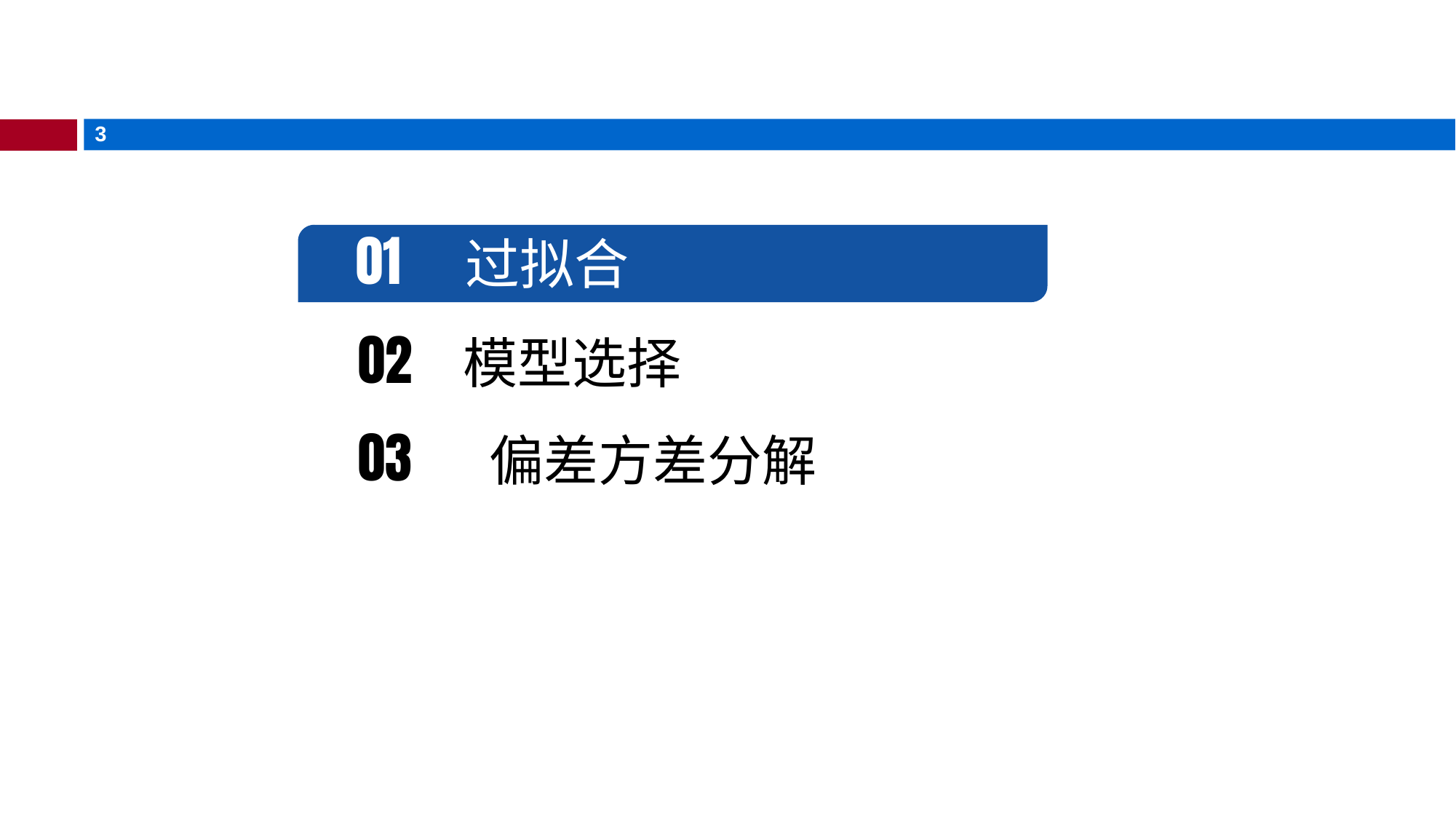

#

01    过拟合
02   模型选择
03     偏差方差分解